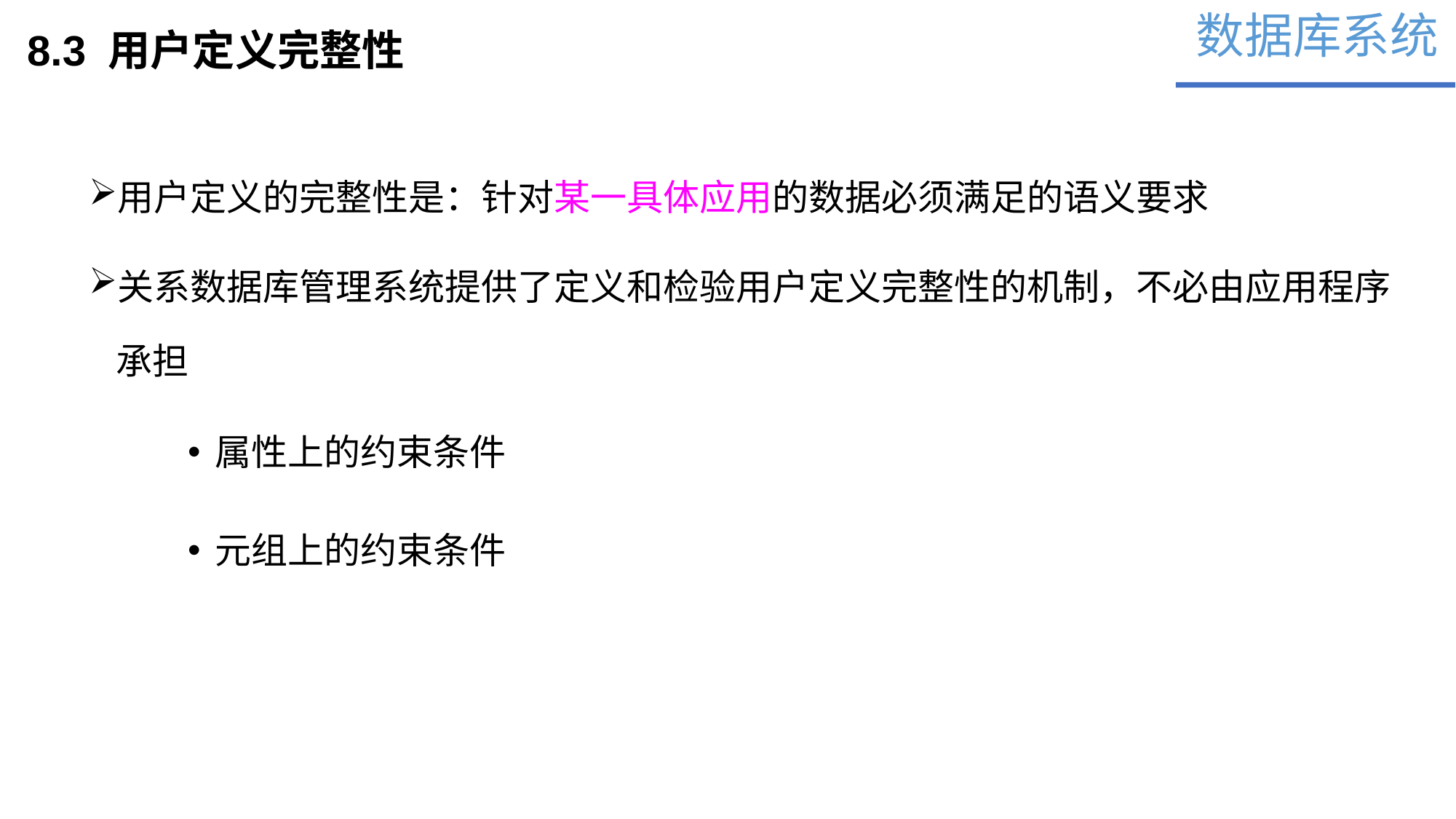

数据库系统
8.3 用户定义完整性

用户定义的完整性是：针对某一具体应用的数据必须满足的语义要求
关系数据库管理系统提供了定义和检验用户定义完整性的机制，不必由应用程序承担
属性上的约束条件
元组上的约束条件